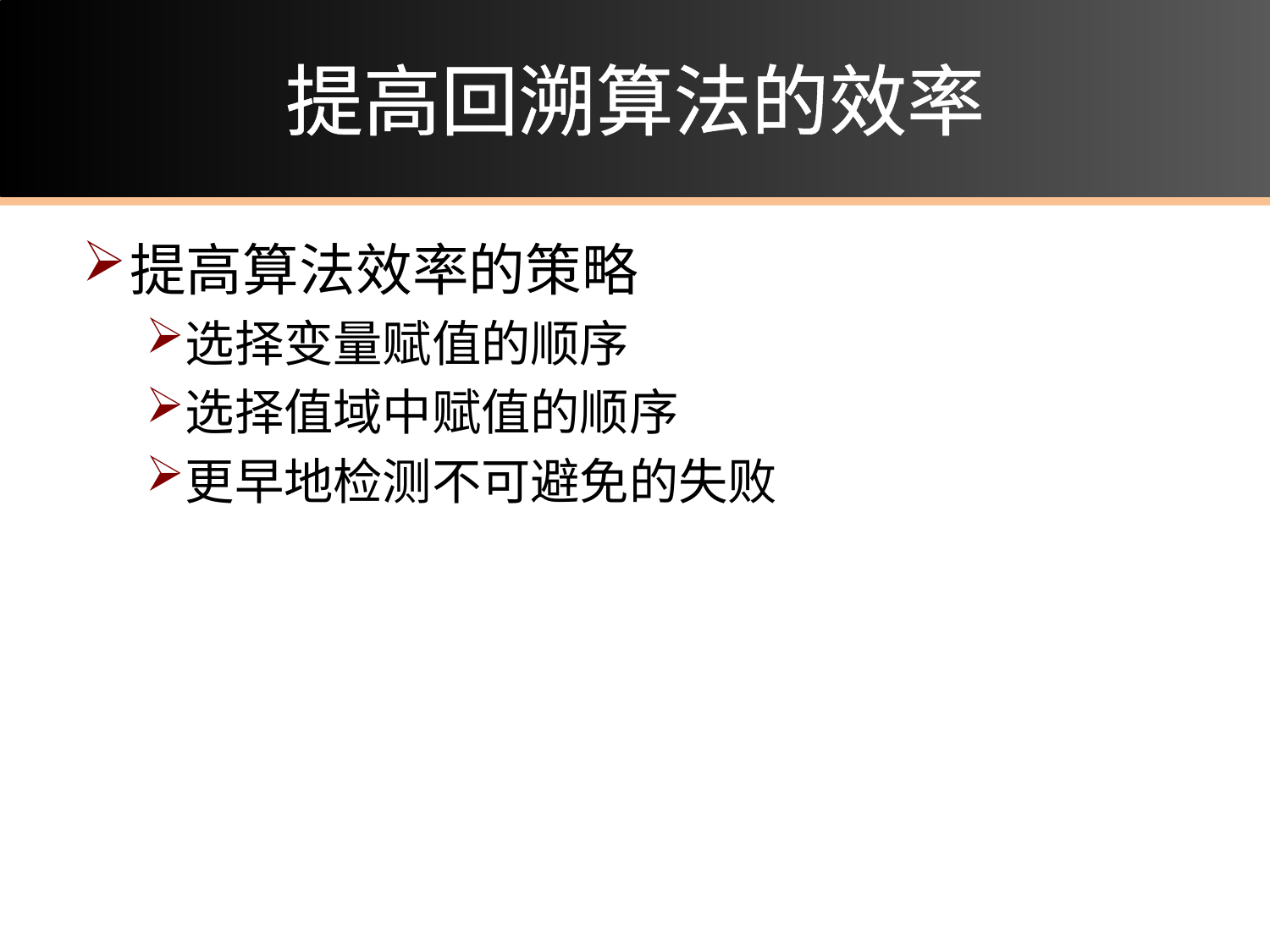

# 提高回溯算法的效率
提高算法效率的策略
选择变量赋值的顺序
选择值域中赋值的顺序
更早地检测不可避免的失败